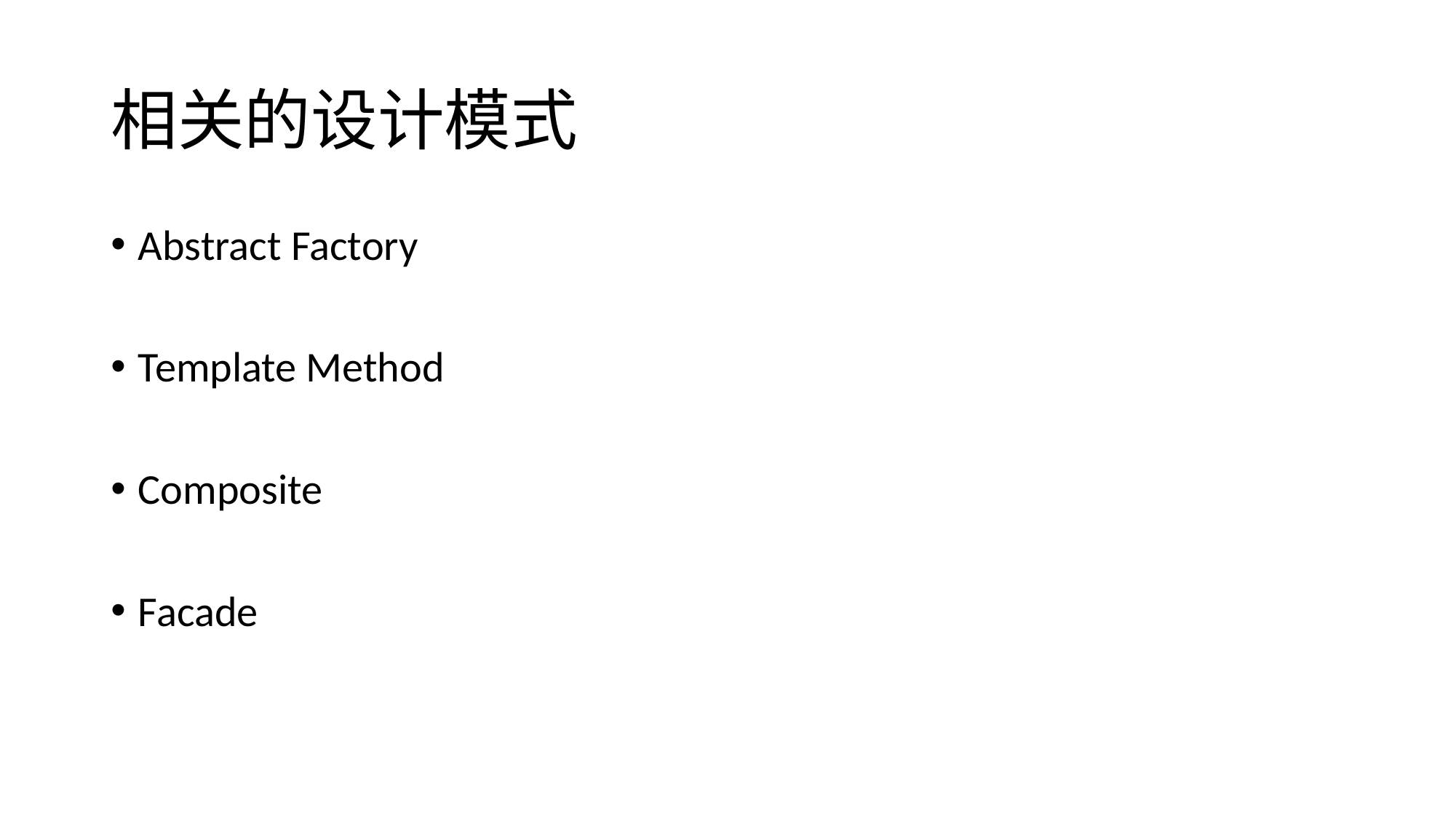

# 相关的设计模式
Abstract Factory

Template Method

Composite

Facade